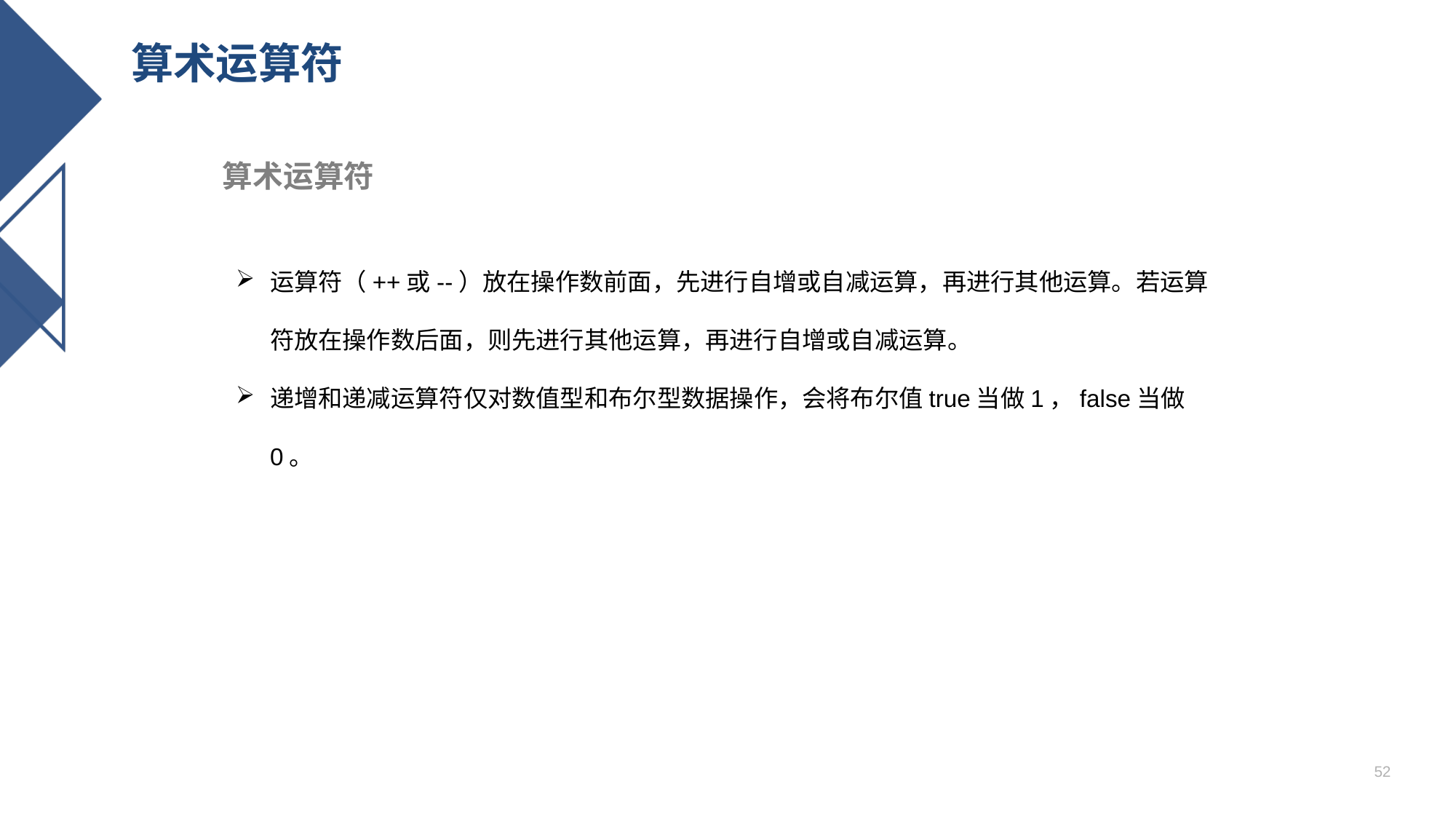

# 算术运算符
算术运算符
运算符（++或--）放在操作数前面，先进行自增或自减运算，再进行其他运算。若运算符放在操作数后面，则先进行其他运算，再进行自增或自减运算。
递增和递减运算符仅对数值型和布尔型数据操作，会将布尔值true当做1，false当做0。
52